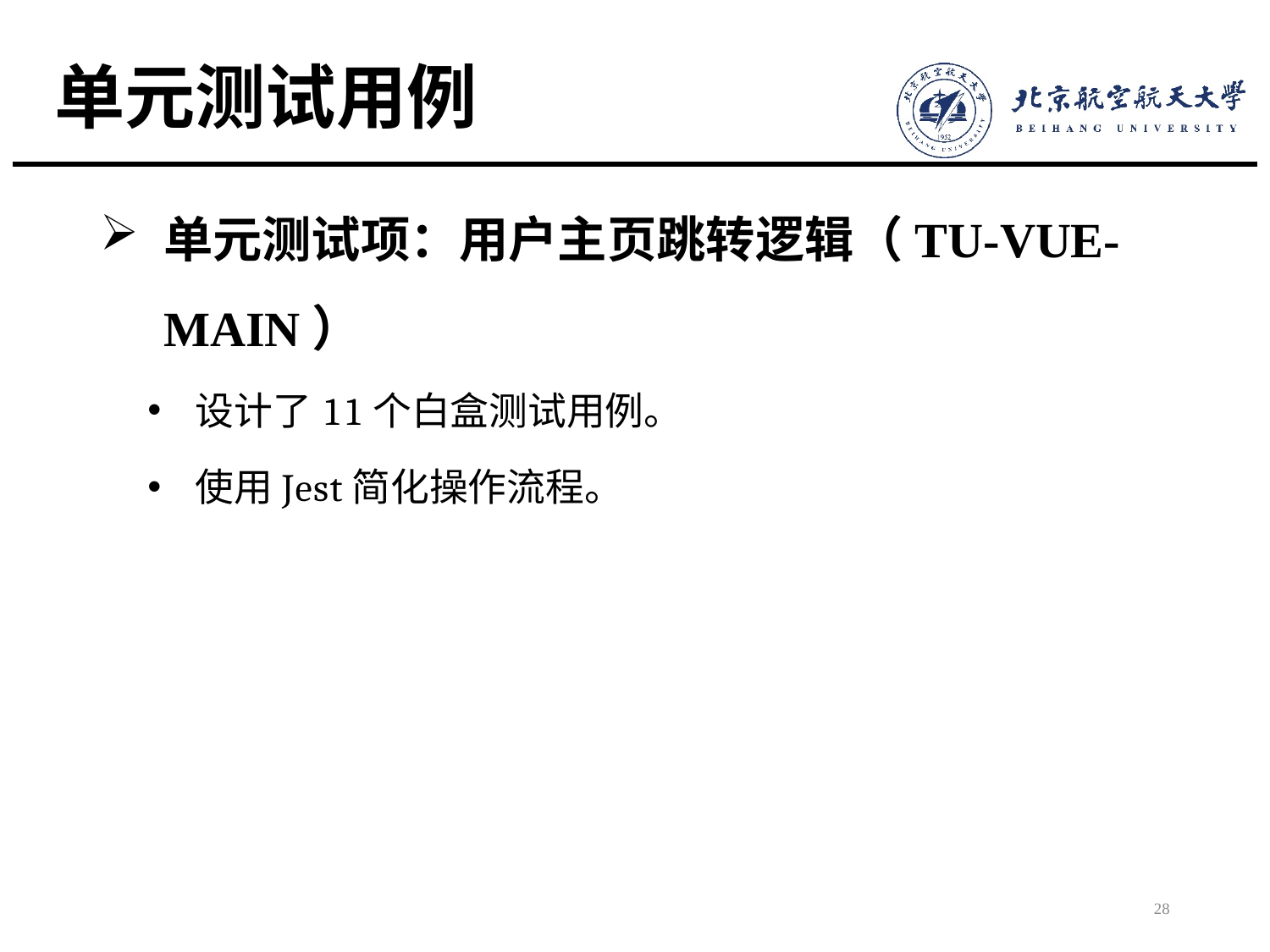

# 单元测试用例
单元测试项：用户主页跳转逻辑（TU-VUE-MAIN）
设计了11个白盒测试用例。
使用Jest简化操作流程。
28